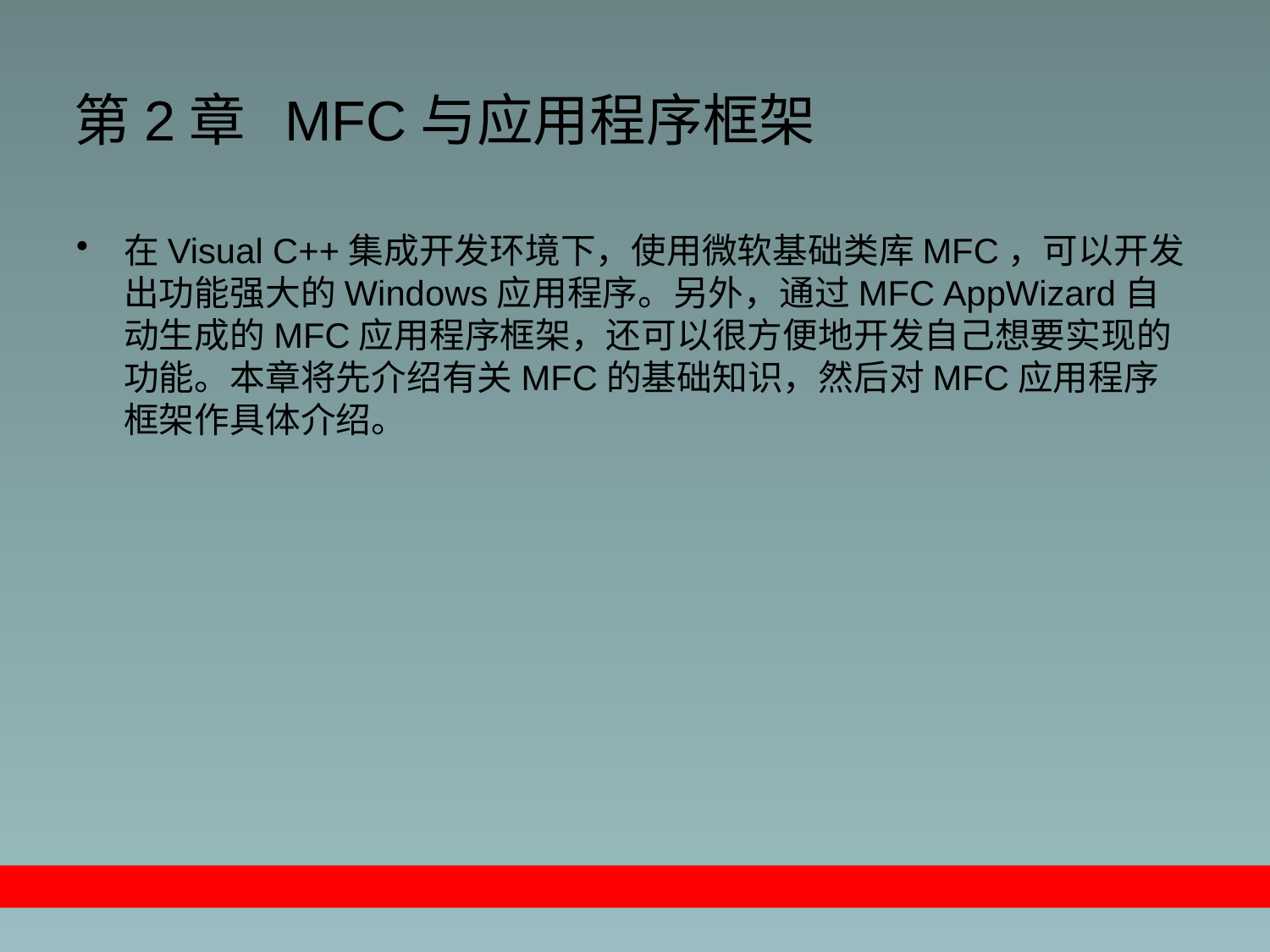

# 第2章  MFC与应用程序框架
在Visual C++集成开发环境下，使用微软基础类库MFC，可以开发出功能强大的Windows应用程序。另外，通过MFC AppWizard自动生成的MFC应用程序框架，还可以很方便地开发自己想要实现的功能。本章将先介绍有关MFC的基础知识，然后对MFC应用程序框架作具体介绍。